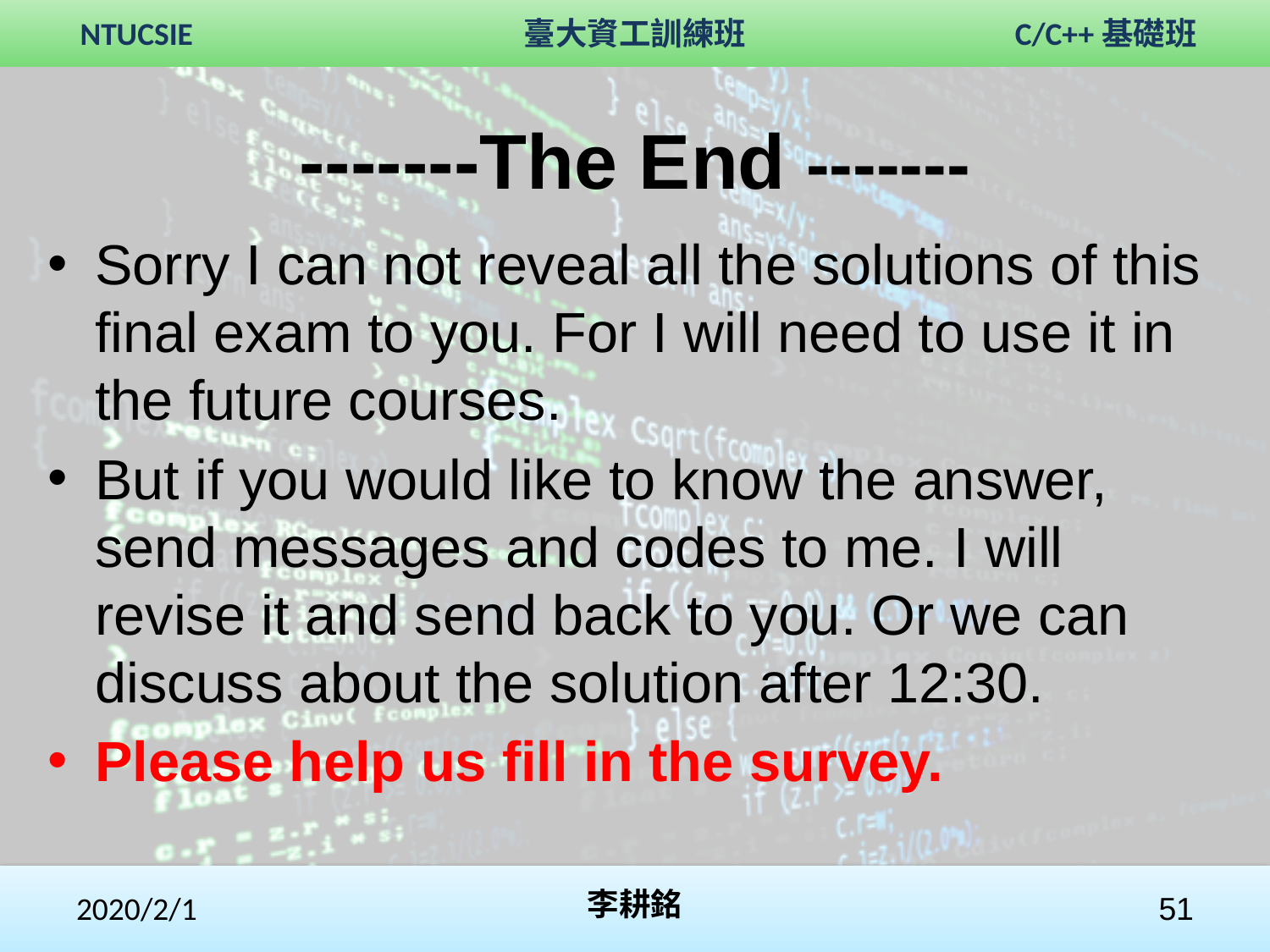

# -------The End -------
Sorry I can not reveal all the solutions of this final exam to you. For I will need to use it in the future courses.
But if you would like to know the answer, send messages and codes to me. I will revise it and send back to you. Or we can discuss about the solution after 12:30.
Please help us fill in the survey.
2020/2/1
李耕銘
51